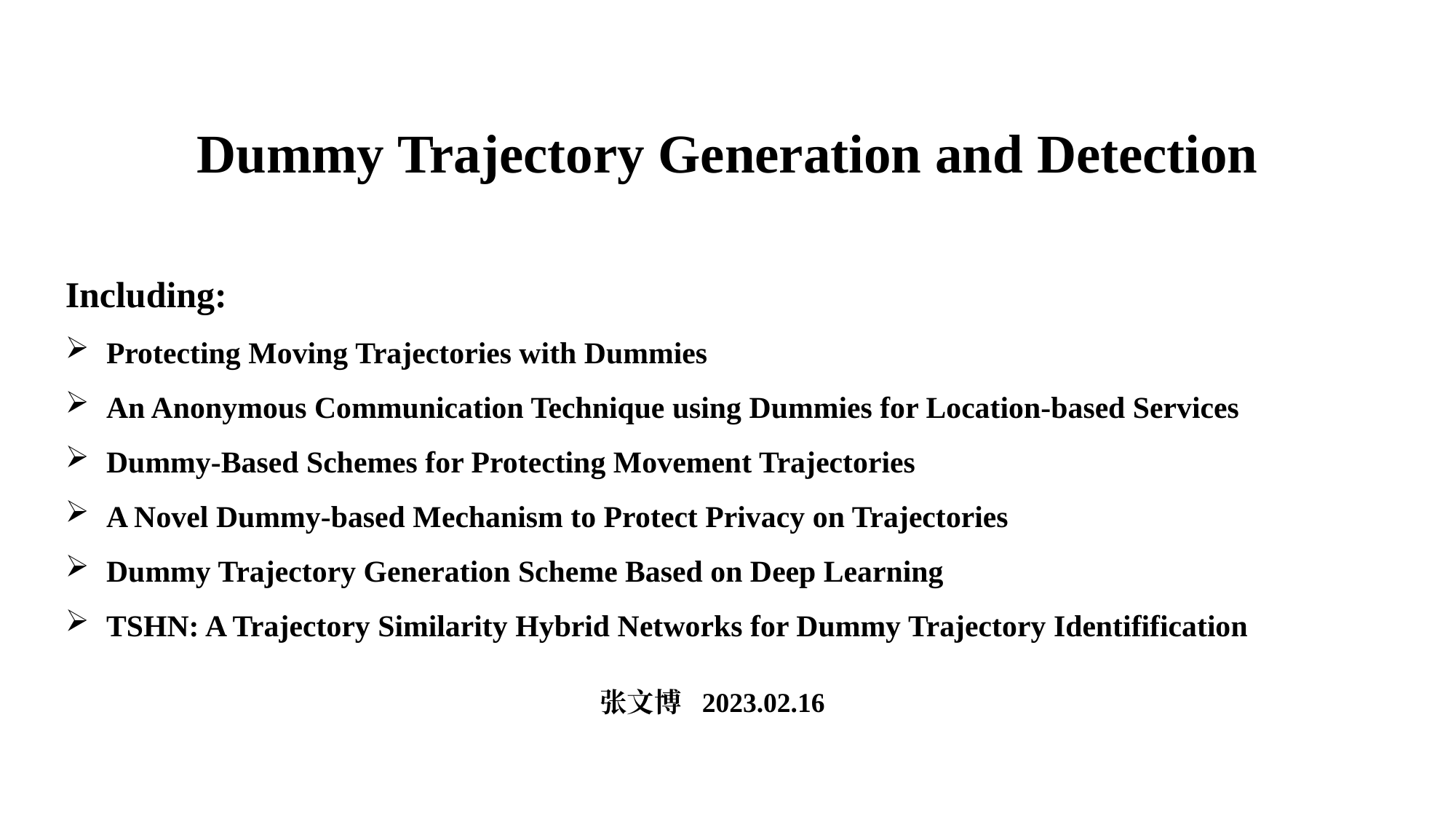

Dummy Trajectory Generation and Detection

Including:
Protecting Moving Trajectories with Dummies
An Anonymous Communication Technique using Dummies for Location-based Services
Dummy-Based Schemes for Protecting Movement Trajectories
A Novel Dummy-based Mechanism to Protect Privacy on Trajectories
Dummy Trajectory Generation Scheme Based on Deep Learning
TSHN: A Trajectory Similarity Hybrid Networks for Dummy Trajectory Identifification
张文博  2023.02.16